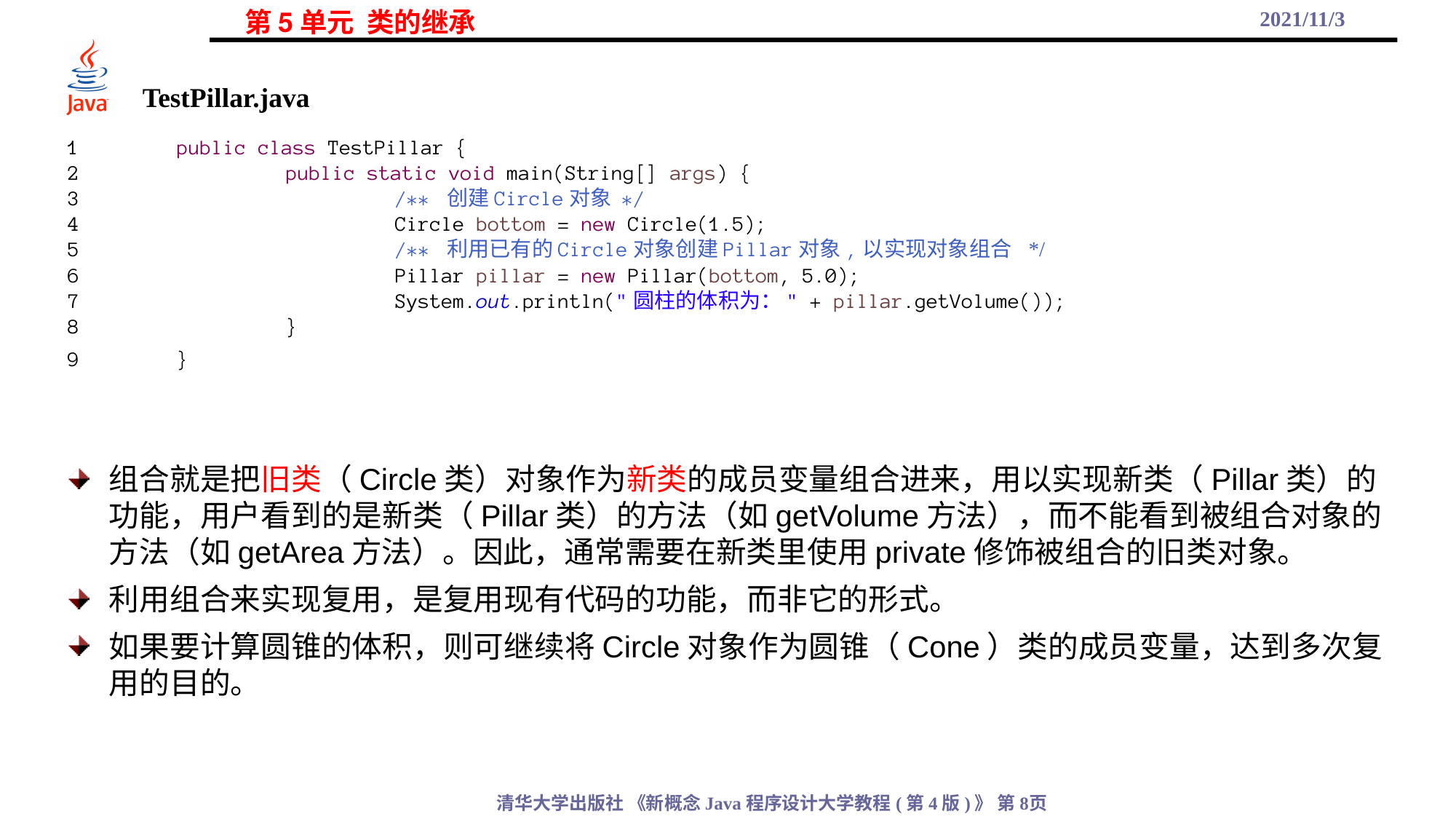

2021/11/3
TestPillar.java
1	public class TestPillar {
2		public static void main(String[] args) {
3			/** 创建Circle对象 */
4			Circle bottom = new Circle(1.5);
5			/** 利用已有的Circle对象创建Pillar对象,以实现对象组合 */
6			Pillar pillar = new Pillar(bottom, 5.0);
7			System.out.println("圆柱的体积为：" + pillar.getVolume());
8		}
9	}
组合就是把旧类（Circle类）对象作为新类的成员变量组合进来，用以实现新类（Pillar类）的功能，用户看到的是新类（Pillar类）的方法（如getVolume方法），而不能看到被组合对象的方法（如getArea方法）。因此，通常需要在新类里使用private修饰被组合的旧类对象。
利用组合来实现复用，是复用现有代码的功能，而非它的形式。
如果要计算圆锥的体积，则可继续将Circle对象作为圆锥（Cone）类的成员变量，达到多次复用的目的。